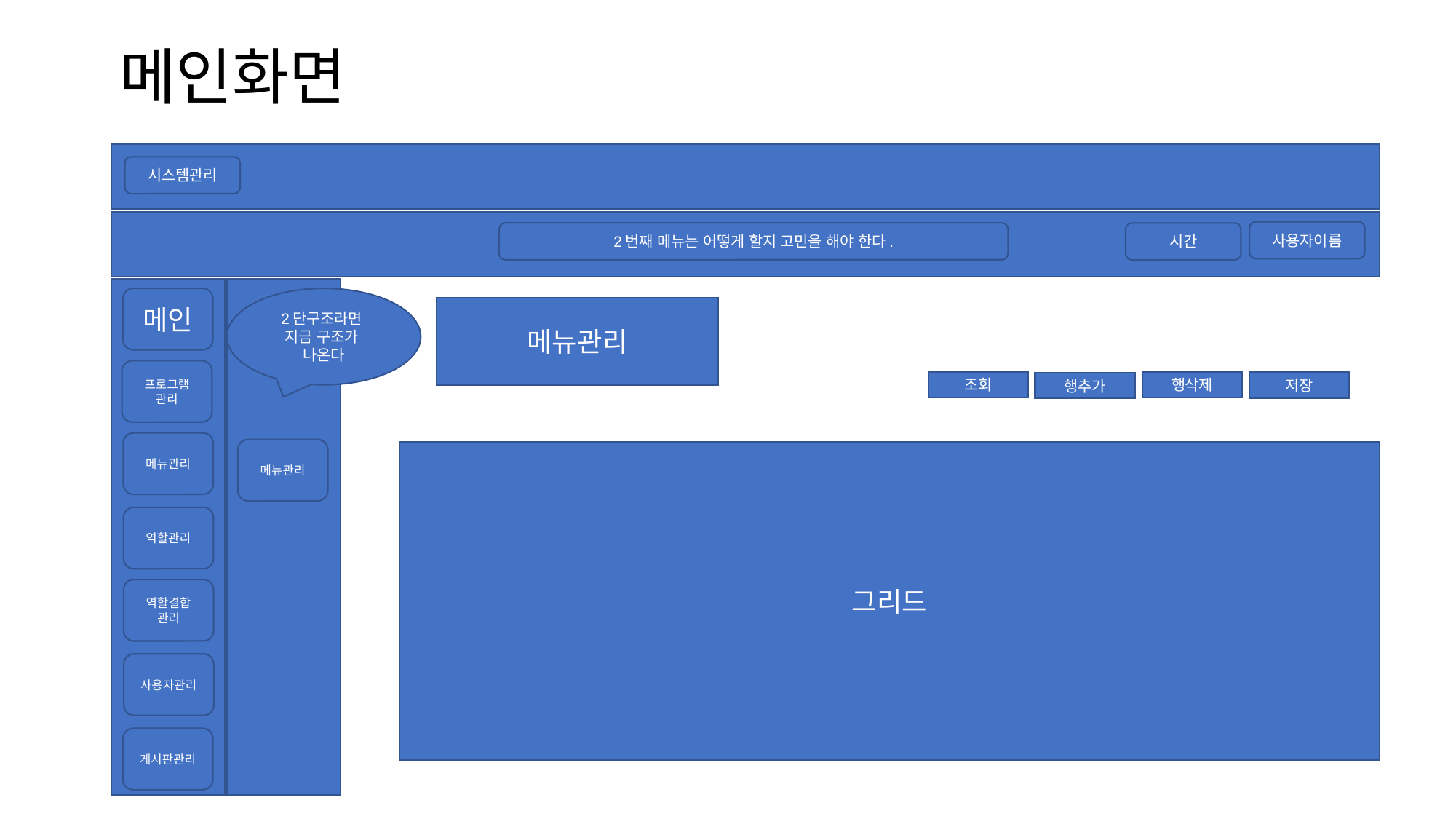

# 메인화면

시스템관리

사용자이름
2번째 메뉴는 어떻게 할지 고민을 해야 한다.
시간

메인
2단구조라면
지금 구조가
나온다
메뉴관리
프로그램
관리
조회
행삭제
저장
행추가
메뉴관리
메뉴관리
그리드
역할관리
역할결합
관리
사용자관리
게시판관리